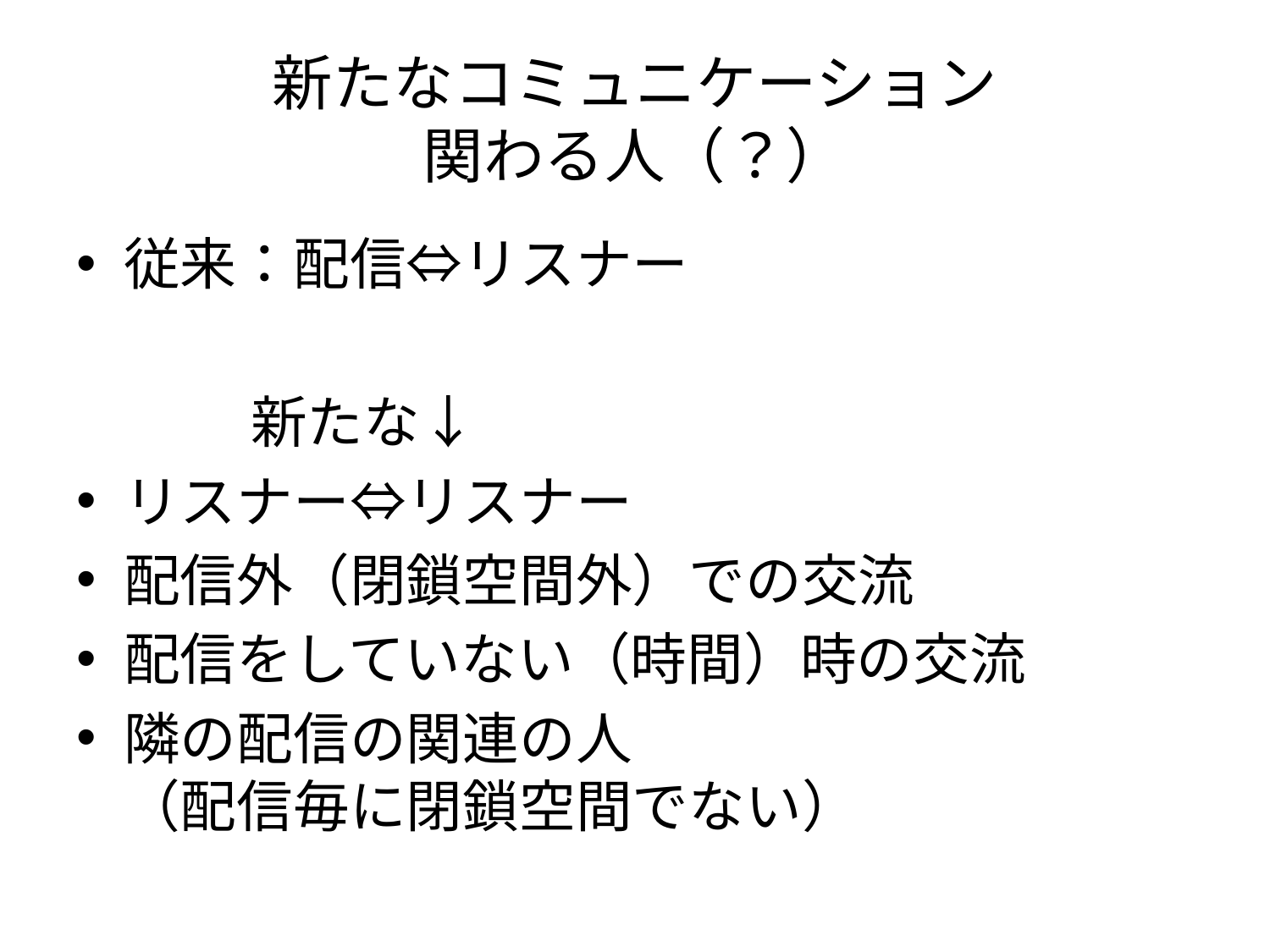

# 新たなコミュニケーション 関わる人（？）
従来：配信⇔リスナー

		新たな↓
リスナー⇔リスナー
配信外（閉鎖空間外）での交流
配信をしていない（時間）時の交流
隣の配信の関連の人
（配信毎に閉鎖空間でない）